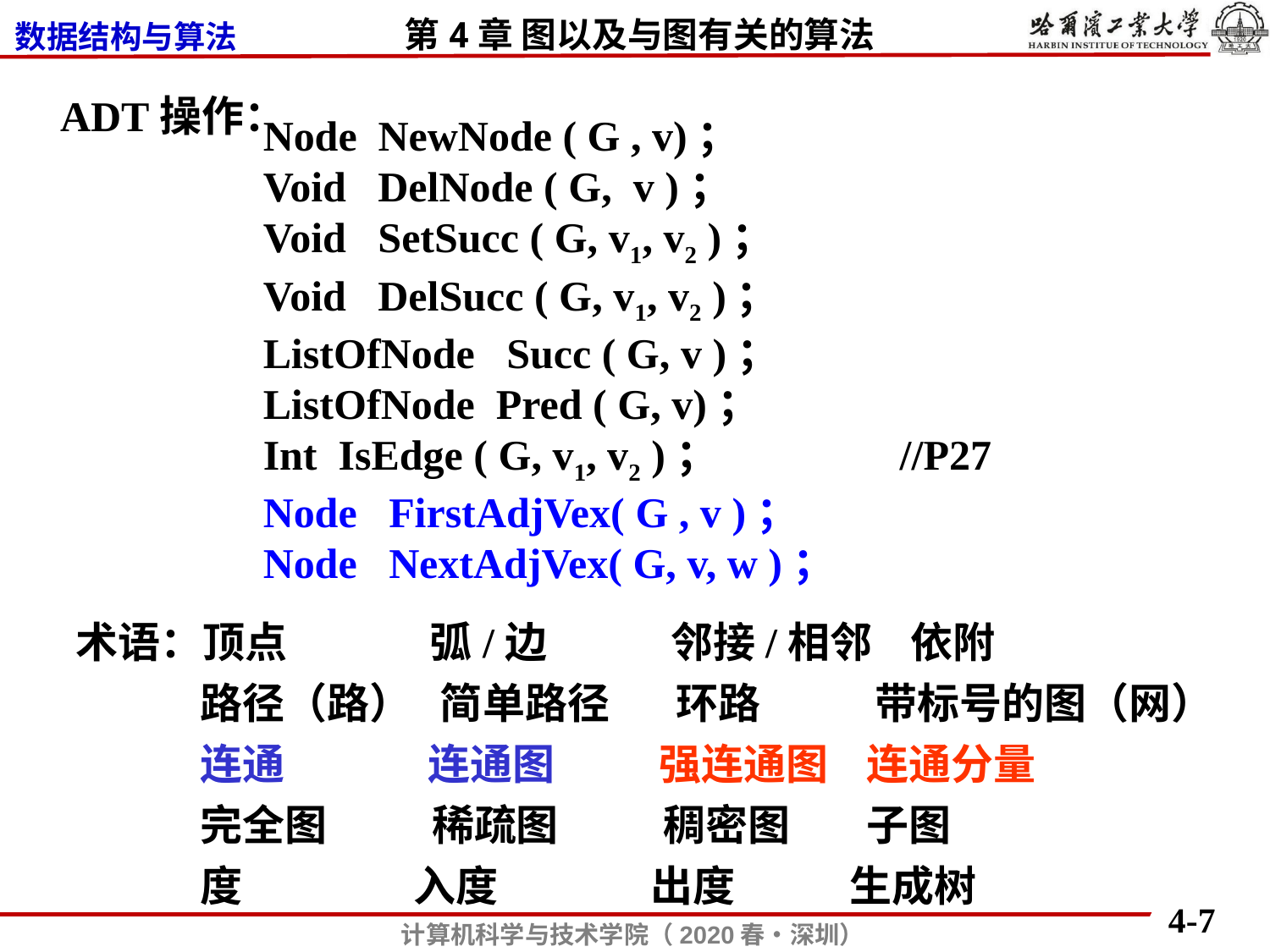

ADT操作：
Node  NewNode ( G , v)；
Void   DelNode ( G,  v )；
Void   SetSucc ( G, v1, v2 )；
Void   DelSucc ( G, v1, v2 )；
ListOfNode   Succ ( G, v )；
ListOfNode  Pred ( G, v)；
Int  IsEdge ( G, v1, v2 )；                  //P27
Node   FirstAdjVex( G , v )；
Node   NextAdjVex( G, v, w )；
术语：顶点               弧/边             邻接/相邻    依附
            路径（路）   简单路径       环路            带标号的图（网）
            连通               连通图           强连通图    连通分量
            完全图           稀疏图           稠密图        子图
            度                  入度                出度            生成树